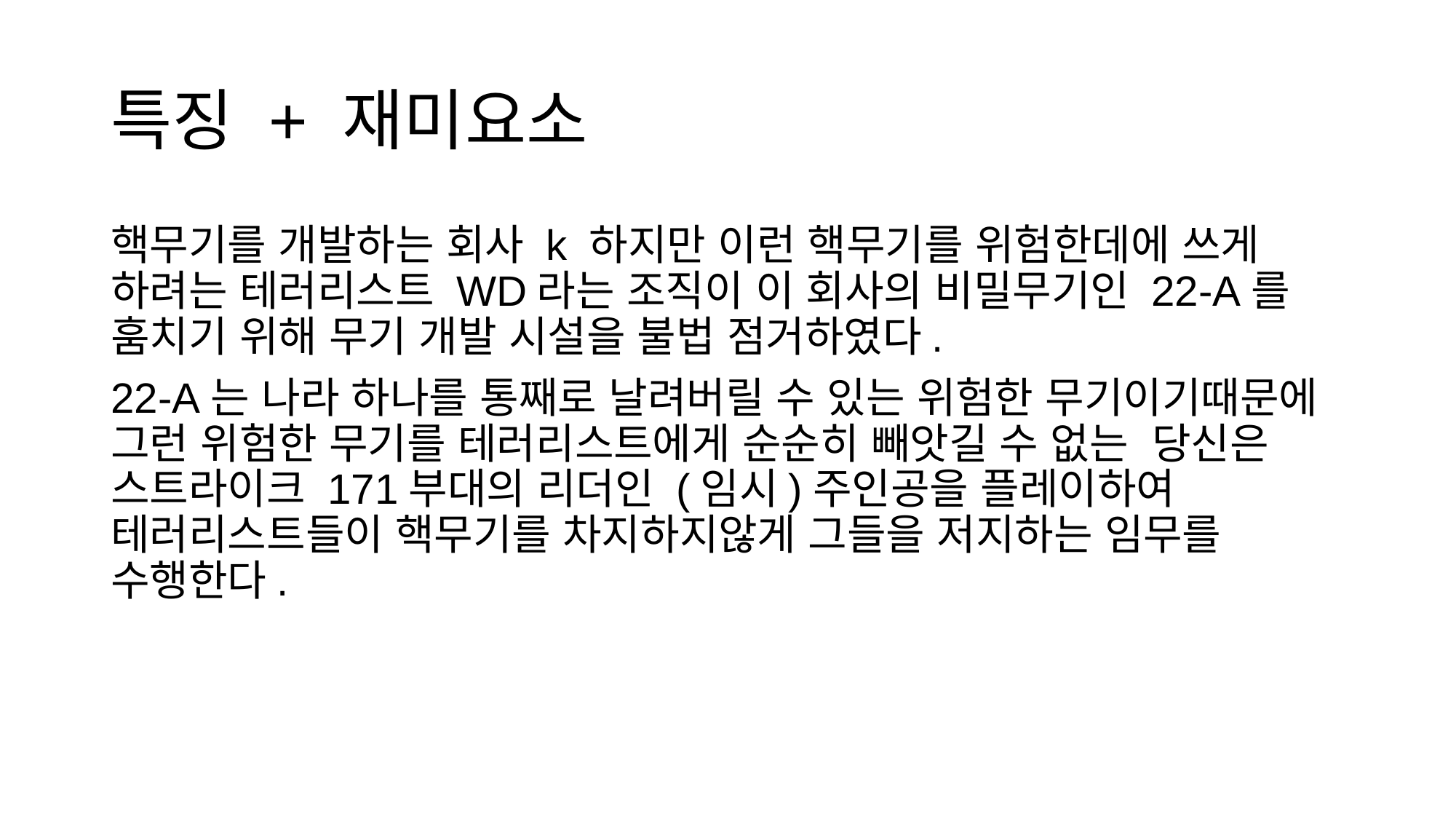

# 특징 + 재미요소
핵무기를 개발하는 회사 k 하지만 이런 핵무기를 위험한데에 쓰게 하려는 테러리스트 WD라는 조직이 이 회사의 비밀무기인 22-A를 훔치기 위해 무기 개발 시설을 불법 점거하였다.
22-A는 나라 하나를 통째로 날려버릴 수 있는 위험한 무기이기때문에 그런 위험한 무기를 테러리스트에게 순순히 빼앗길 수 없는  당신은 스트라이크 171부대의 리더인 (임시)주인공을 플레이하여 테러리스트들이 핵무기를 차지하지않게 그들을 저지하는 임무를 수행한다.